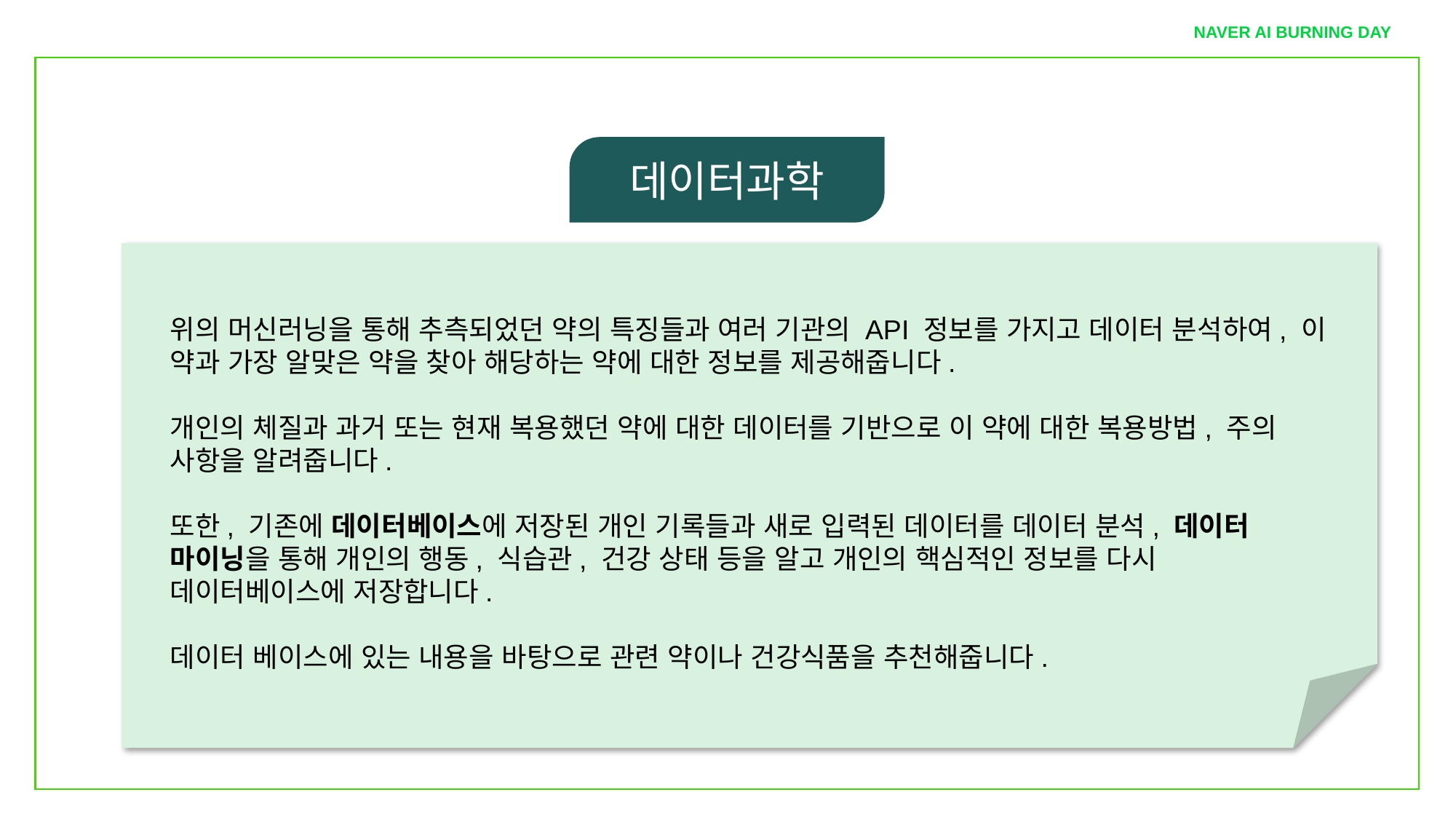

NAVER AI BURNING DAY

데이터과학

위의 머신러닝을 통해 추측되었던 약의 특징들과 여러 기관의 API 정보를 가지고 데이터 분석하여, 이 약과 가장 알맞은 약을 찾아 해당하는 약에 대한 정보를 제공해줍니다.

개인의 체질과 과거 또는 현재 복용했던 약에 대한 데이터를 기반으로 이 약에 대한 복용방법, 주의 사항을 알려줍니다.

또한, 기존에 데이터베이스에 저장된 개인 기록들과 새로 입력된 데이터를 데이터 분석, 데이터 마이닝을 통해 개인의 행동, 식습관, 건강 상태 등을 알고 개인의 핵심적인 정보를 다시 데이터베이스에 저장합니다.

데이터 베이스에 있는 내용을 바탕으로 관련 약이나 건강식품을 추천해줍니다.